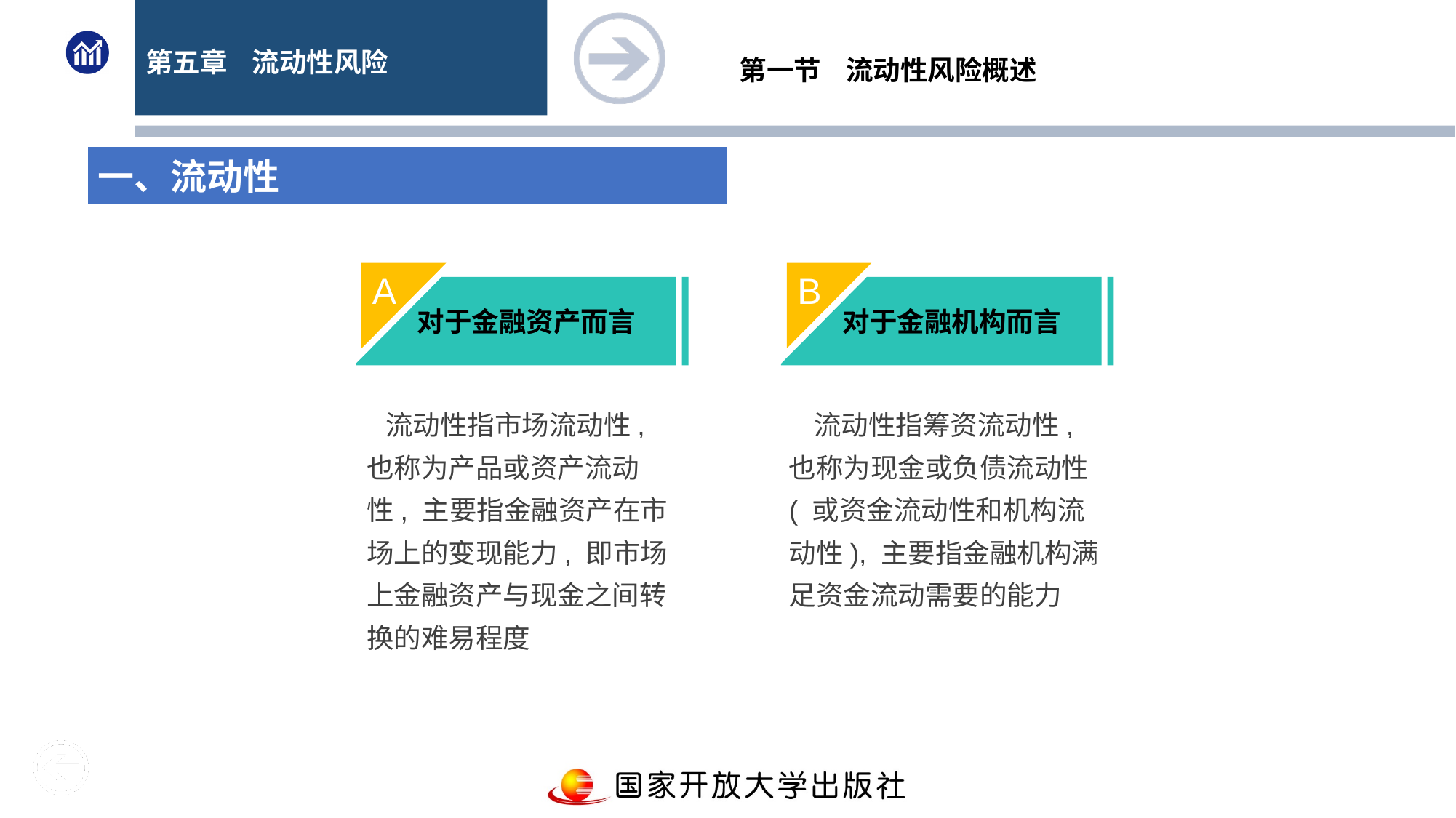

第一节    流动性风险概述
第五章    流动性风险
一、流动性
A
B
对于金融资产而言
对于金融机构而言
  流动性指市场流动性, 也称为产品或资产流动性, 主要指金融资产在市场上的变现能力, 即市场上金融资产与现金之间转换的难易程度
   流动性指筹资流动性, 也称为现金或负债流动性( 或资金流动性和机构流动性), 主要指金融机构满足资金流动需要的能力